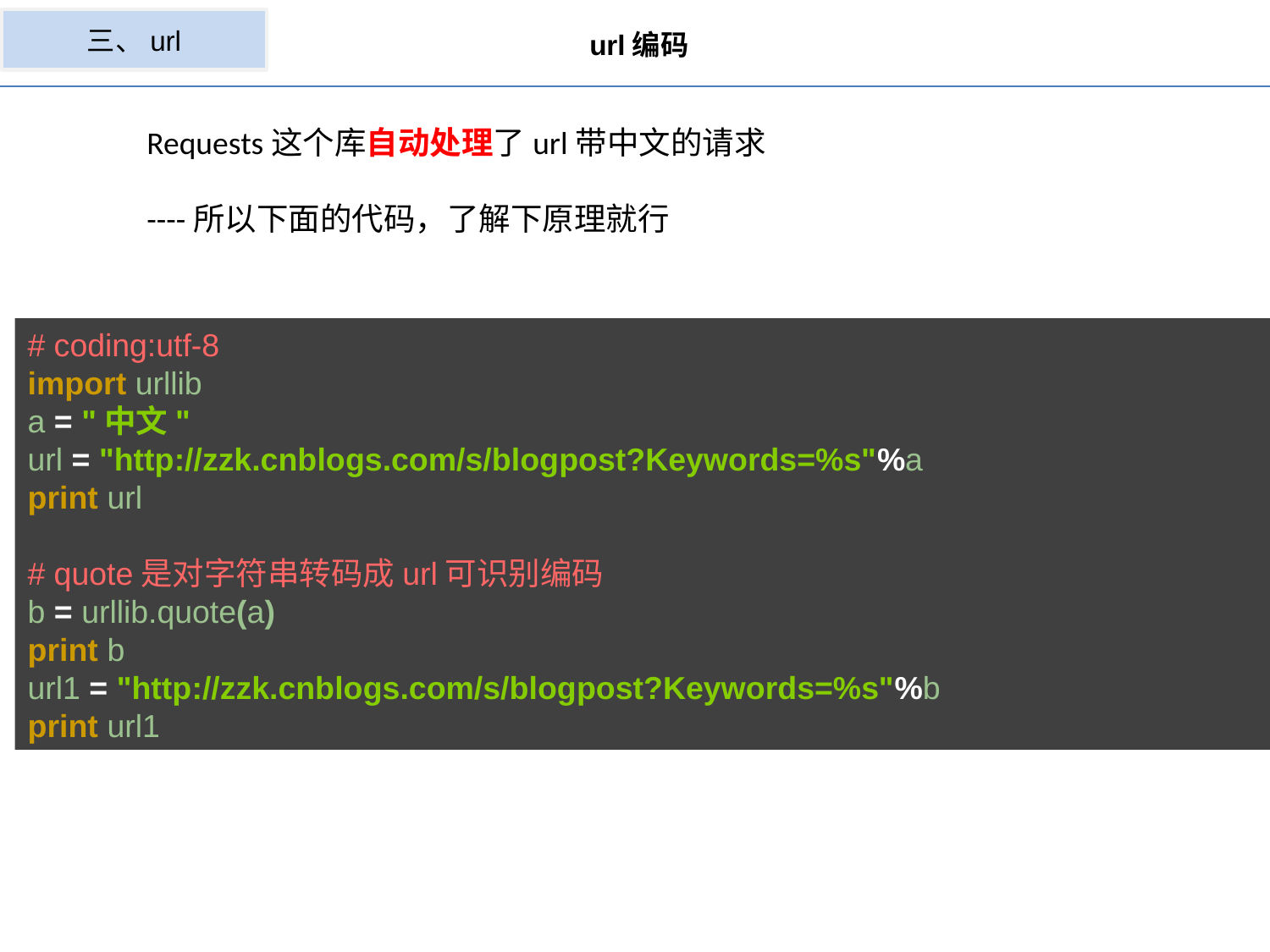

三、url
url编码
Requests这个库自动处理了url带中文的请求

----所以下面的代码，了解下原理就行
# coding:utf-8 import urllib a = "中文" url = "http://zzk.cnblogs.com/s/blogpost?Keywords=%s"%a print url # quote是对字符串转码成url可识别编码 b = urllib.quote(a) print b url1 = "http://zzk.cnblogs.com/s/blogpost?Keywords=%s"%b print url1